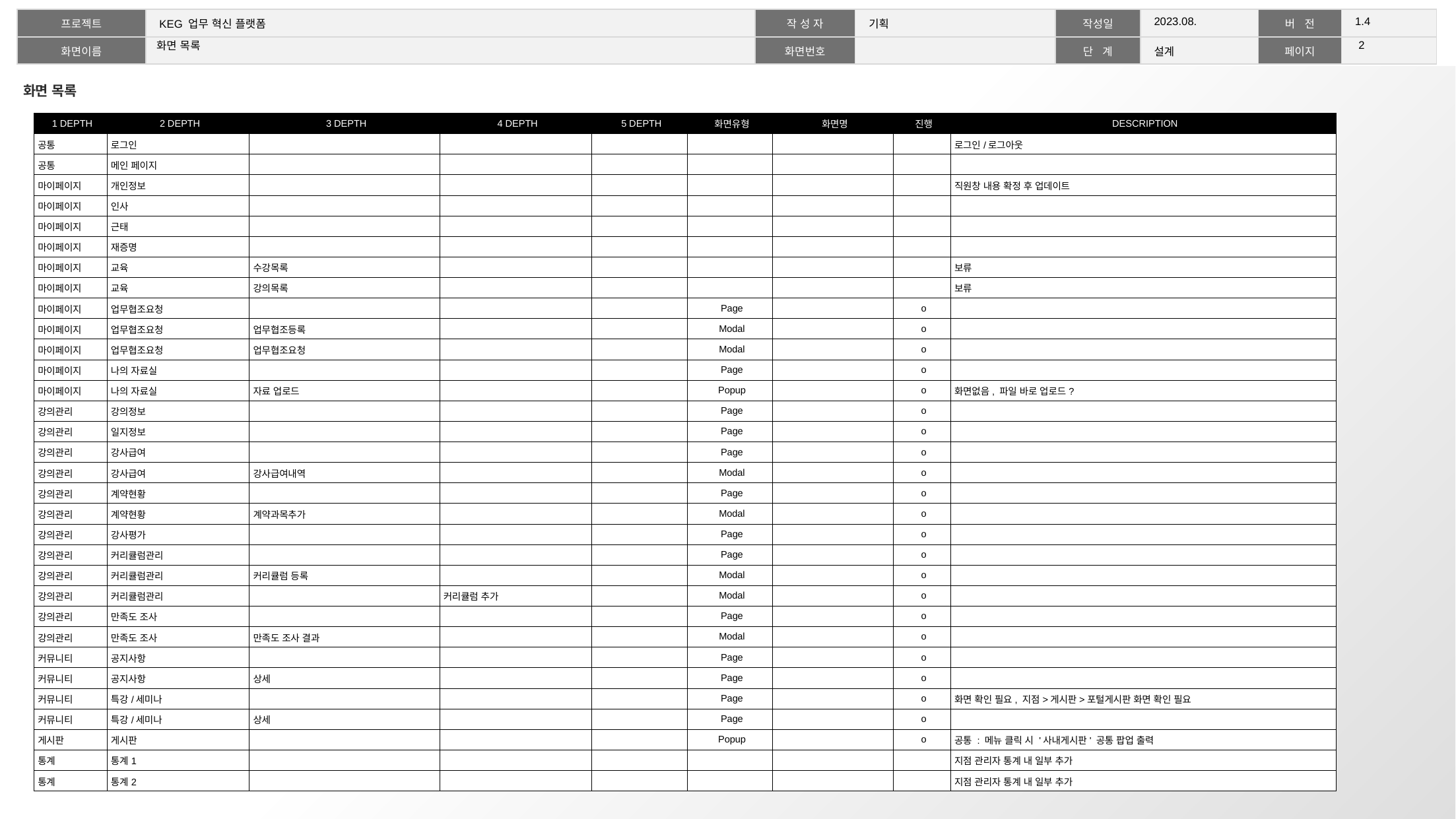

2

# 화면 목록
화면 목록
| 1 DEPTH | 2 DEPTH | 3 DEPTH | 4 DEPTH | 5 DEPTH | 화면유형 | 화면명 | 진행 | DESCRIPTION |
| --- | --- | --- | --- | --- | --- | --- | --- | --- |
| 공통 | 로그인 |  |  |  |  |  |  | 로그인/로그아웃 |
| 공통 | 메인 페이지 |  |  |  |  |  |  |  |
| 마이페이지 | 개인정보 |  |  |  |  |  |  | 직원창 내용 확정 후 업데이트 |
| 마이페이지 | 인사 |  |  |  |  |  |  |  |
| 마이페이지 | 근태 |  |  |  |  |  |  |  |
| 마이페이지 | 재증명 |  |  |  |  |  |  |  |
| 마이페이지 | 교육 | 수강목록 |  |  |  |  |  | 보류 |
| 마이페이지 | 교육 | 강의목록 |  |  |  |  |  | 보류 |
| 마이페이지 | 업무협조요청 |  |  |  | Page |  | o |  |
| 마이페이지 | 업무협조요청 | 업무협조등록 |  |  | Modal |  | o |  |
| 마이페이지 | 업무협조요청 | 업무협조요청 |  |  | Modal |  | o |  |
| 마이페이지 | 나의 자료실 |  |  |  | Page |  | o |  |
| 마이페이지 | 나의 자료실 | 자료 업로드 |  |  | Popup |  | o | 화면없음, 파일 바로 업로드? |
| 강의관리 | 강의정보 |  |  |  | Page |  | o |  |
| 강의관리 | 일지정보 |  |  |  | Page |  | o |  |
| 강의관리 | 강사급여 |  |  |  | Page |  | o |  |
| 강의관리 | 강사급여 | 강사급여내역 |  |  | Modal |  | o |  |
| 강의관리 | 계약현황 |  |  |  | Page |  | o |  |
| 강의관리 | 계약현황 | 계약과목추가 |  |  | Modal |  | o |  |
| 강의관리 | 강사평가 |  |  |  | Page |  | o |  |
| 강의관리 | 커리큘럼관리 |  |  |  | Page |  | o |  |
| 강의관리 | 커리큘럼관리 | 커리큘럼 등록 |  |  | Modal |  | o |  |
| 강의관리 | 커리큘럼관리 |  | 커리큘럼 추가 |  | Modal |  | o |  |
| 강의관리 | 만족도 조사 |  |  |  | Page |  | o |  |
| 강의관리 | 만족도 조사 | 만족도 조사 결과 |  |  | Modal |  | o |  |
| 커뮤니티 | 공지사항 |  |  |  | Page |  | o |  |
| 커뮤니티 | 공지사항 | 상세 |  |  | Page |  | o |  |
| 커뮤니티 | 특강/세미나 |  |  |  | Page |  | o | 화면 확인 필요, 지점>게시판>포털게시판 화면 확인 필요 |
| 커뮤니티 | 특강/세미나 | 상세 |  |  | Page |  | o |  |
| 게시판 | 게시판 |  |  |  | Popup |  | o | 공통 : 메뉴 클릭 시 '사내게시판' 공통 팝업 출력 |
| 통계 | 통계1 |  |  |  |  |  |  | 지점 관리자 통계 내 일부 추가 |
| 통계 | 통계2 |  |  |  |  |  |  | 지점 관리자 통계 내 일부 추가 |